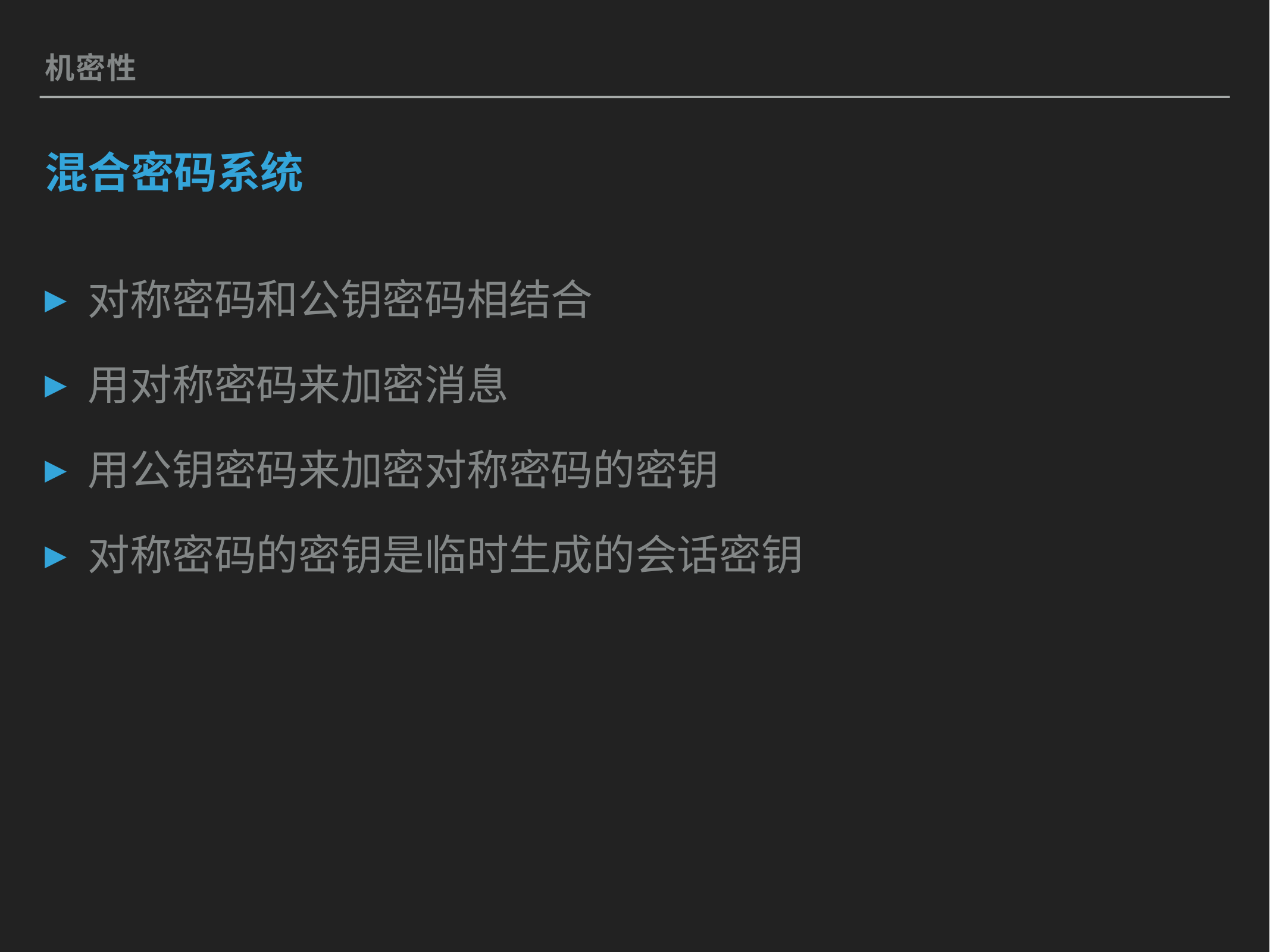

机密性
# 混合密码系统
对称密码和公钥密码相结合
用对称密码来加密消息
用公钥密码来加密对称密码的密钥
对称密码的密钥是临时生成的会话密钥